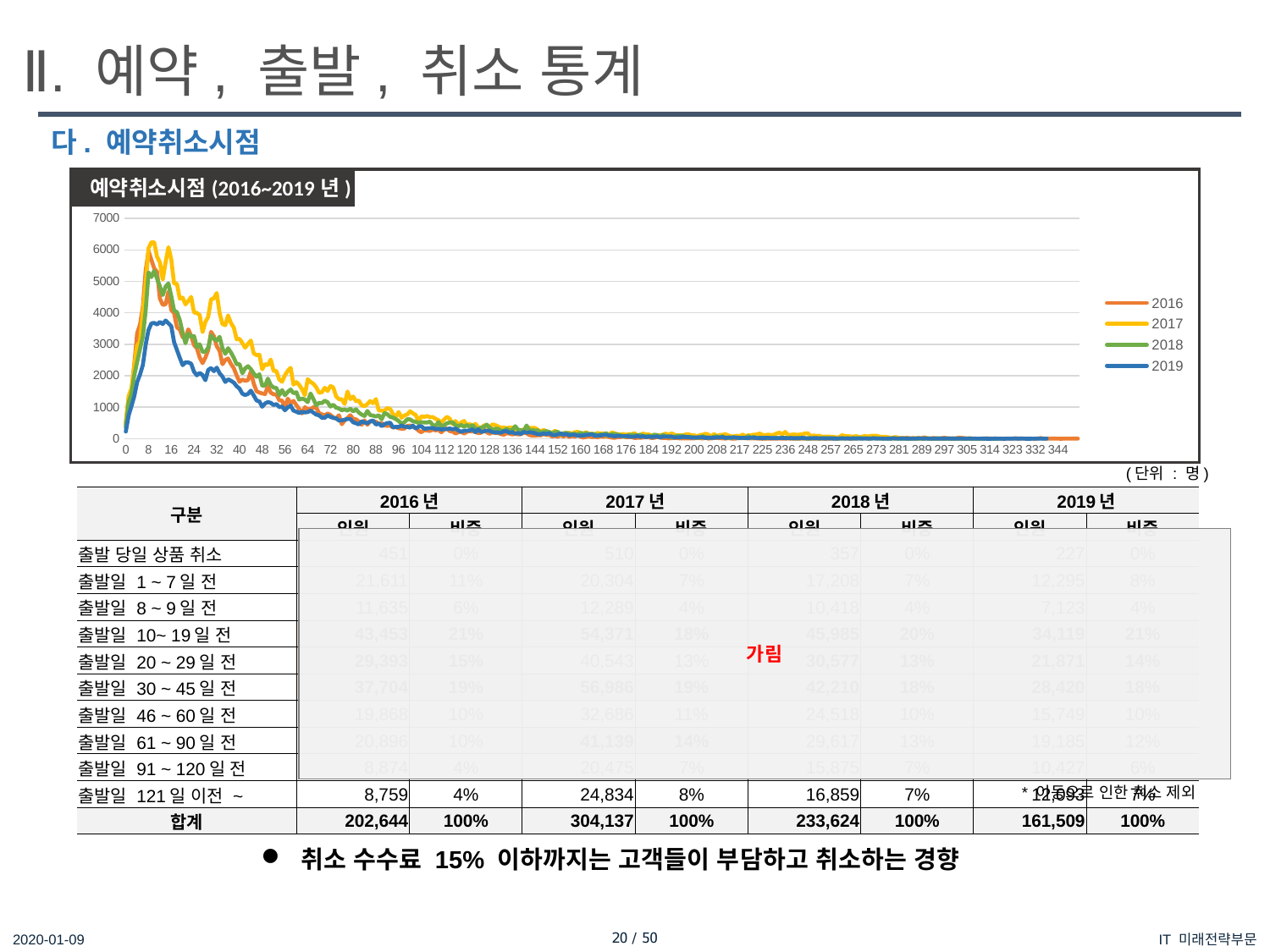

Ⅱ. 예약, 출발, 취소 통계
다. 예약취소시점
예약취소시점(2016~2019년)

연도별 선행예약 추이(20대)

[unsupported chart]

(단위 : 명)
| 구분 | 2016년 |  | 2017년 |  | 2018년 |  | 2019년 |  |
| --- | --- | --- | --- | --- | --- | --- | --- | --- |
|  | 인원 | 비중 | 인원 | 비중 | 인원 | 비중 | 인원 | 비중 |
| 출발 당일 상품 취소 | 451 | 0% | 510 | 0% | 357 | 0% | 227 | 0% |
| 출발일 1 ~ 7일 전 | 21,611 | 11% | 20,304 | 7% | 17,208 | 7% | 12,295 | 8% |
| 출발일 8 ~ 9일 전 | 11,635 | 6% | 12,289 | 4% | 10,418 | 4% | 7,123 | 4% |
| 출발일 10~ 19일 전 | 43,453 | 21% | 54,371 | 18% | 45,985 | 20% | 34,119 | 21% |
| 출발일 20 ~ 29일 전 | 29,393 | 15% | 40,543 | 13% | 30,577 | 13% | 21,871 | 14% |
| 출발일 30 ~ 45일 전 | 37,704 | 19% | 56,986 | 19% | 42,210 | 18% | 28,420 | 18% |
| 출발일 46 ~ 60일 전 | 19,868 | 10% | 32,686 | 11% | 24,518 | 10% | 15,749 | 10% |
| 출발일 61 ~ 90일 전 | 20,896 | 10% | 41,139 | 14% | 29,617 | 13% | 19,185 | 12% |
| 출발일 91 ~ 120일 전 | 8,874 | 4% | 20,475 | 7% | 15,875 | 7% | 10,427 | 6% |
| 출발일 121일 이전 ~ | 8,759 | 4% | 24,834 | 8% | 16,859 | 7% | 12,093 | 7% |
| 합계 | 202,644 | 100% | 304,137 | 100% | 233,624 | 100% | 161,509 | 100% |
가림
* 이동으로 인한 취소 제외
취소 수수료 15% 이하까지는 고객들이 부담하고 취소하는 경향
20 / 50
IT 미래전략부문
2020-01-09